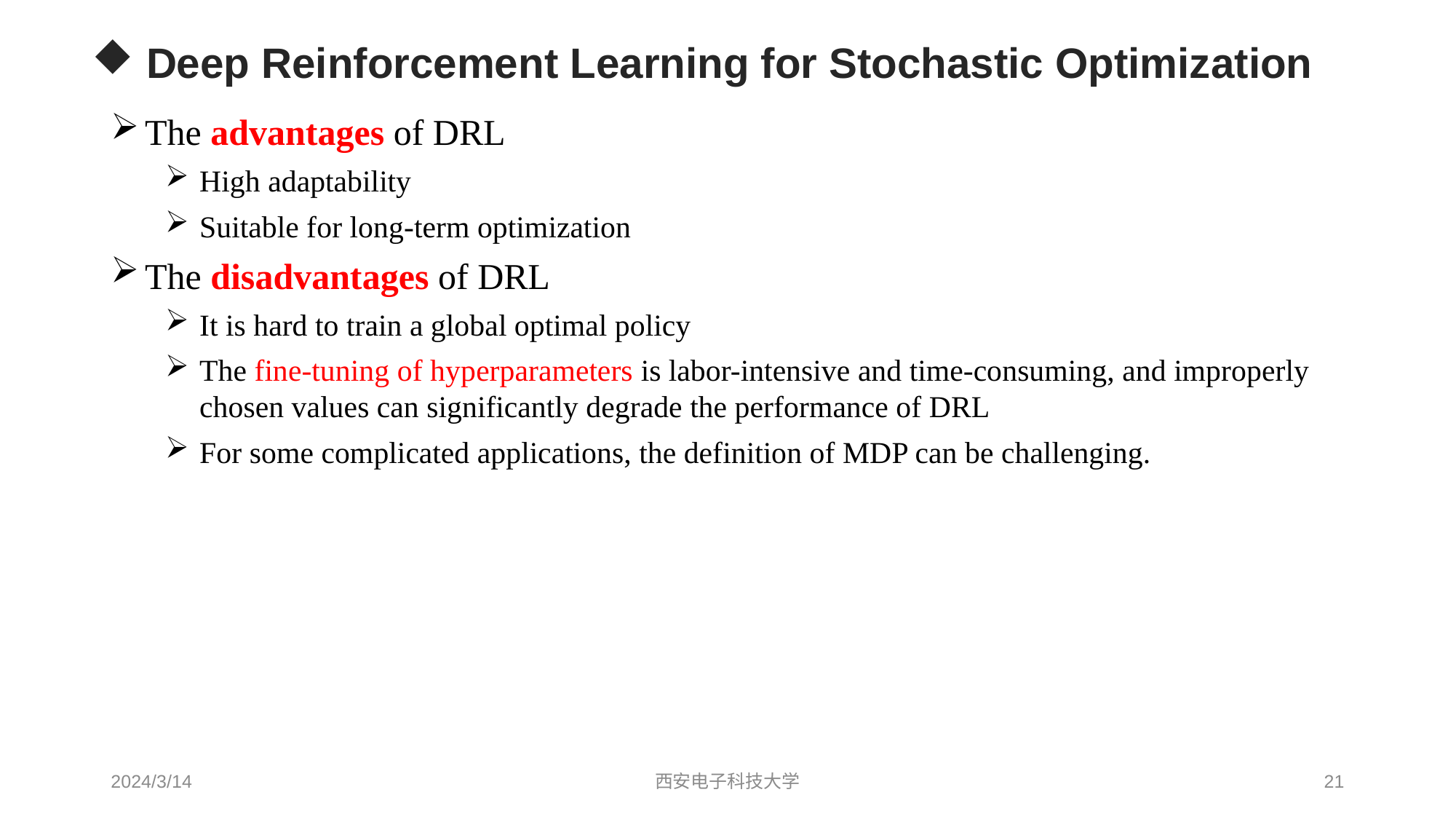

Deep Reinforcement Learning for Stochastic Optimization
The advantages of DRL
High adaptability
Suitable for long-term optimization
The disadvantages of DRL
It is hard to train a global optimal policy
The fine-tuning of hyperparameters is labor-intensive and time-consuming, and improperly chosen values can significantly degrade the performance of DRL
For some complicated applications, the definition of MDP can be challenging.

2024/3/14
西安电子科技大学
21